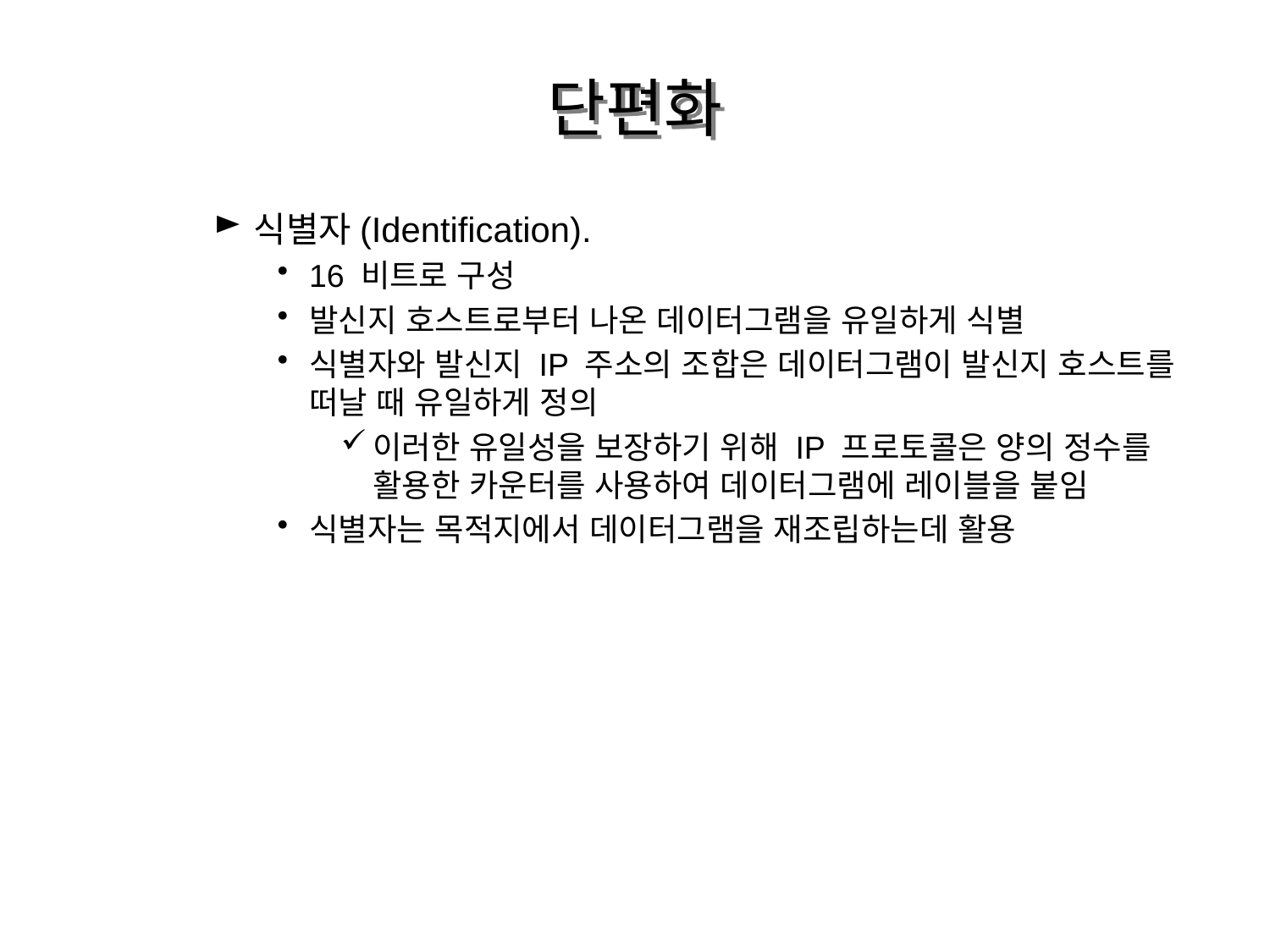

# 단편화
식별자(Identification).
16 비트로 구성
발신지 호스트로부터 나온 데이터그램을 유일하게 식별
식별자와 발신지 IP 주소의 조합은 데이터그램이 발신지 호스트를 떠날 때 유일하게 정의
이러한 유일성을 보장하기 위해 IP 프로토콜은 양의 정수를 활용한 카운터를 사용하여 데이터그램에 레이블을 붙임
식별자는 목적지에서 데이터그램을 재조립하는데 활용
22